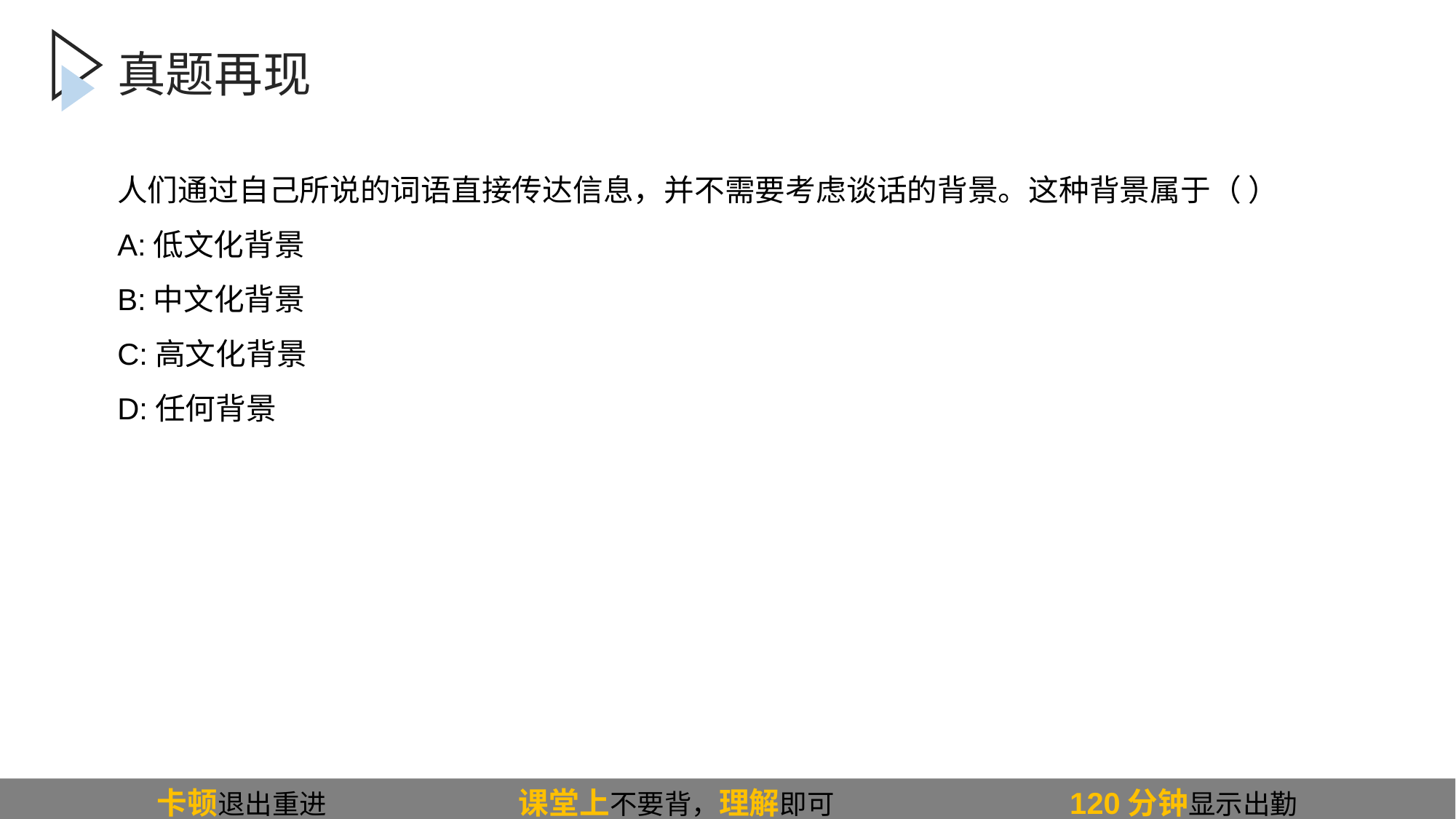

# 真题再现
人们通过自己所说的词语直接传达信息，并不需要考虑谈话的背景。这种背景属于（ ）
A:低文化背景
B:中文化背景
C:高文化背景
D:任何背景